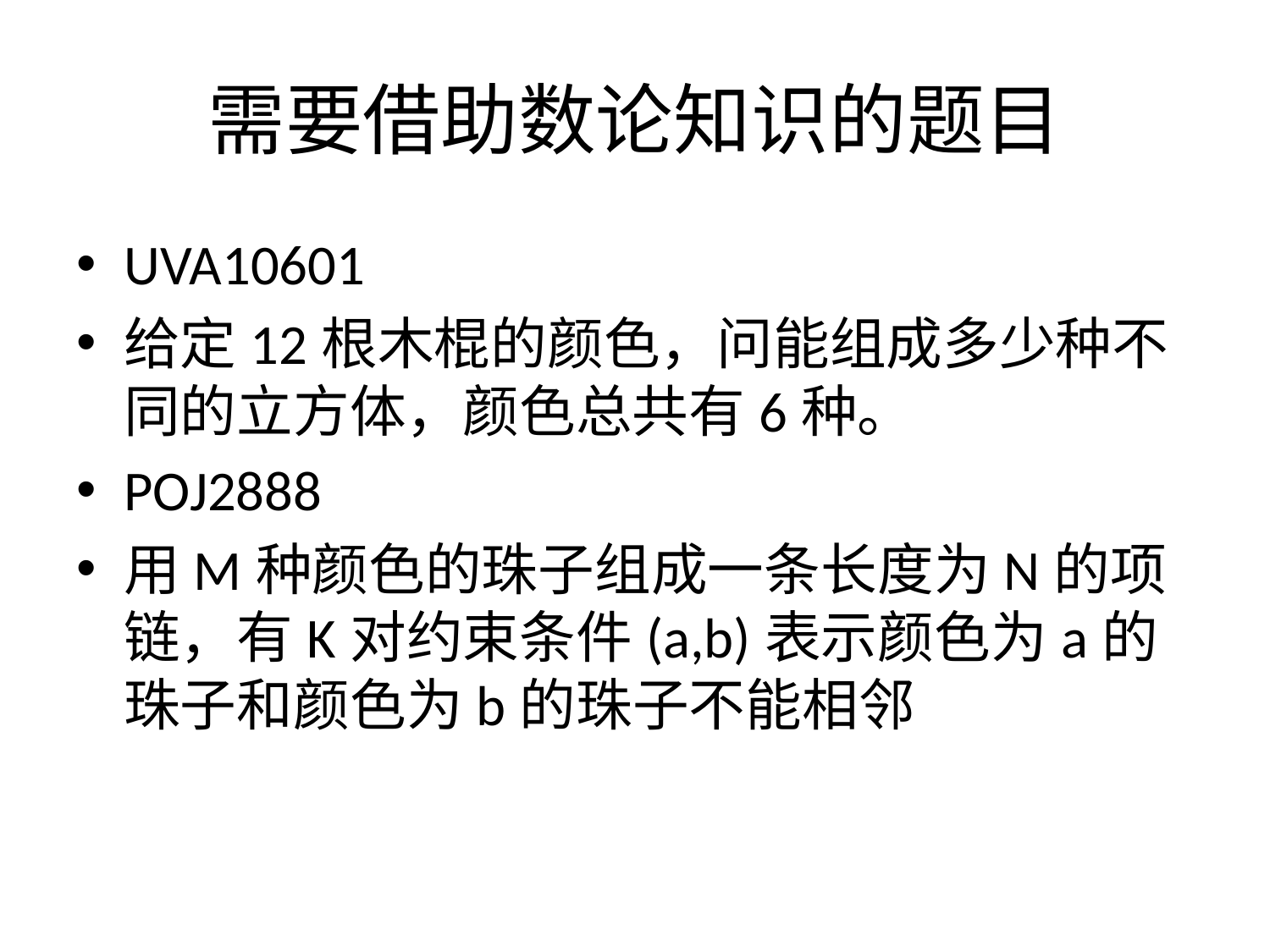

# 需要借助数论知识的题目
UVA10601
给定12根木棍的颜色，问能组成多少种不同的立方体，颜色总共有6种。
POJ2888
用M种颜色的珠子组成一条长度为N的项链，有K对约束条件(a,b)表示颜色为a的珠子和颜色为b的珠子不能相邻